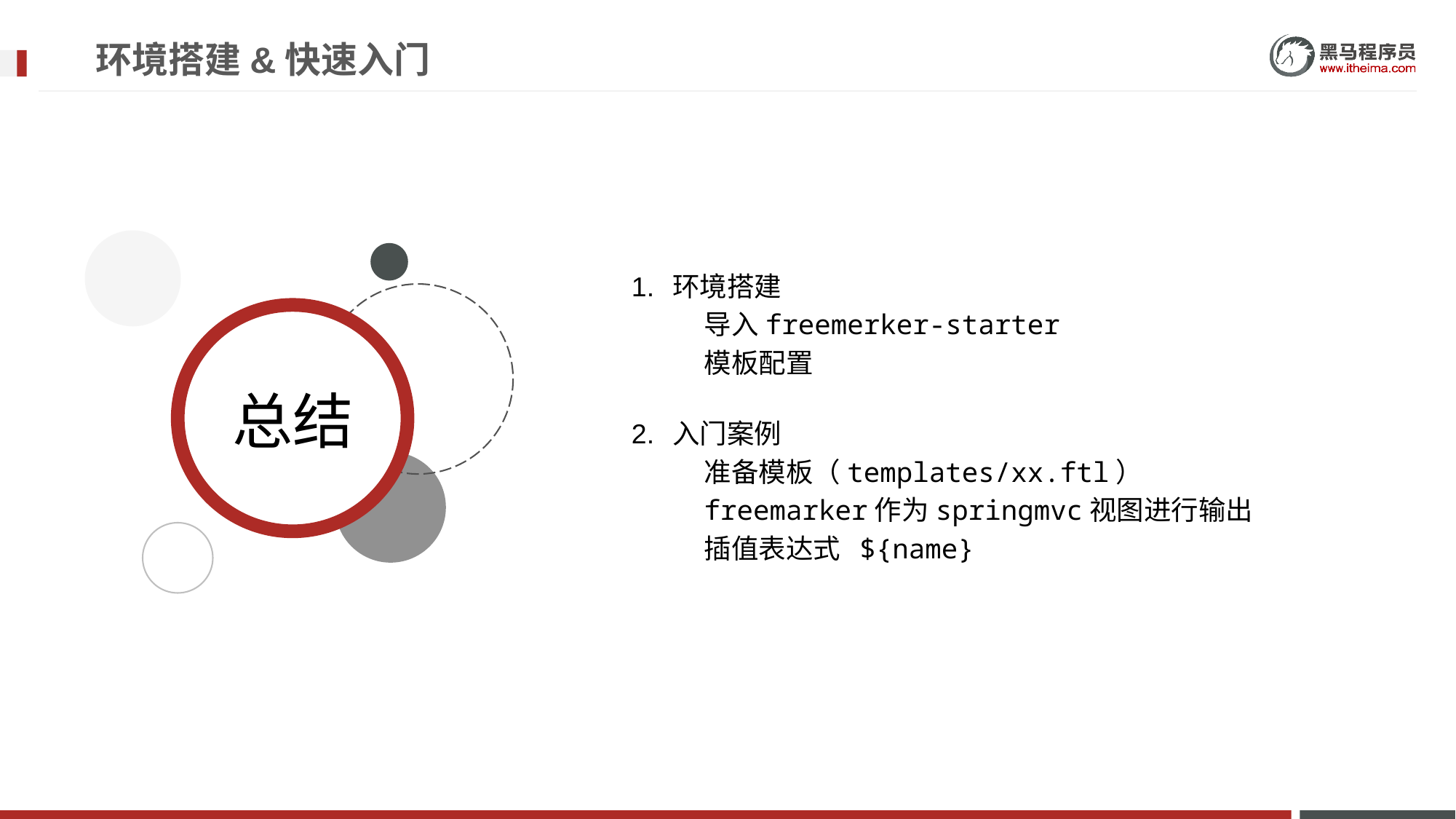

# 环境搭建&快速入门
环境搭建
导入freemerker-starter
模板配置
入门案例
准备模板（templates/xx.ftl）
freemarker作为springmvc视图进行输出
插值表达式  ${name}